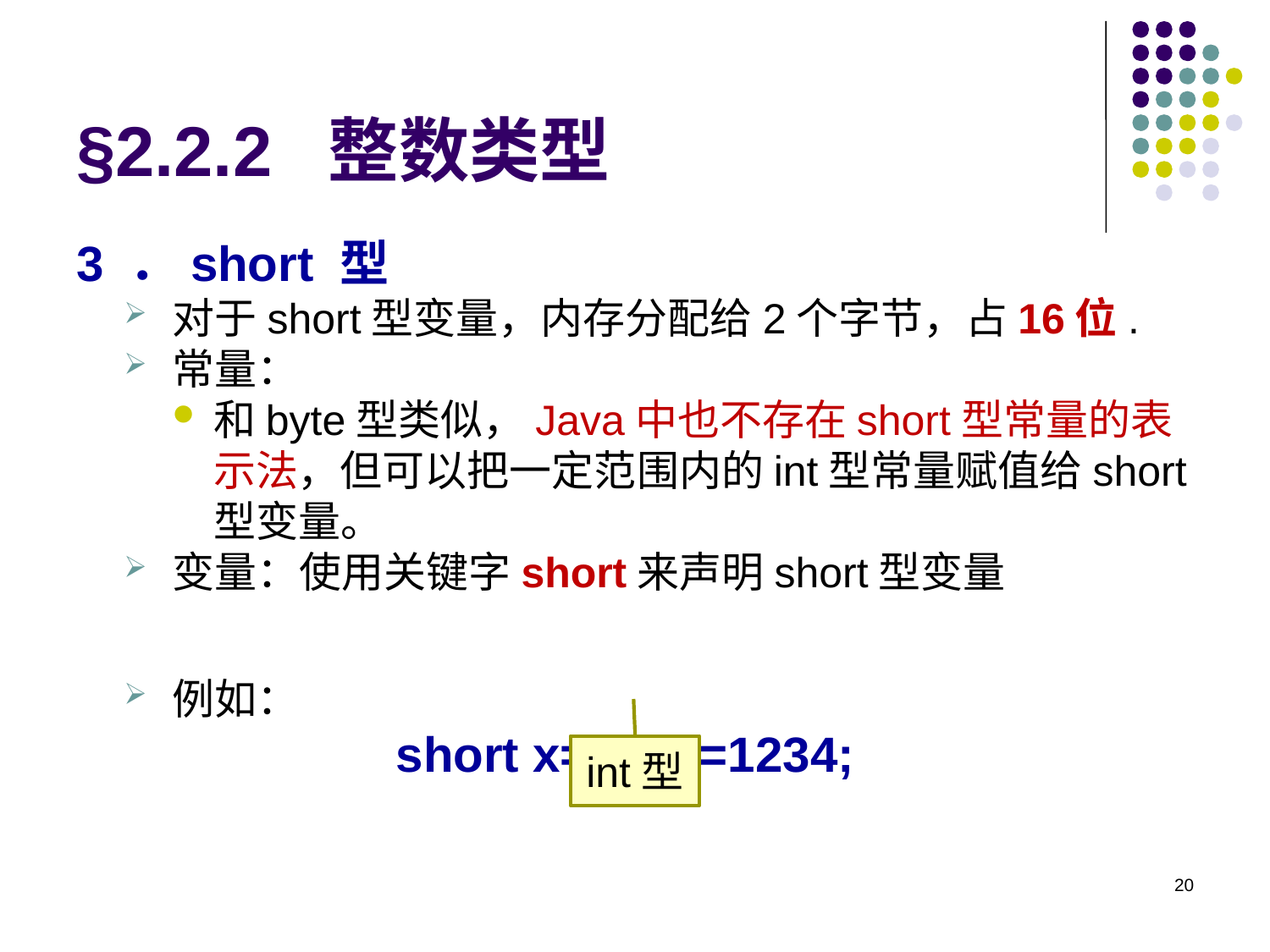

# §2.2.2  整数类型
3 ．short 型
对于short型变量，内存分配给2个字节，占16位.
常量：
和byte型类似，Java中也不存在short型常量的表示法，但可以把一定范围内的int型常量赋值给short型变量。
变量：使用关键字short来声明short型变量

例如：
short x=12, y=1234;
int型
20